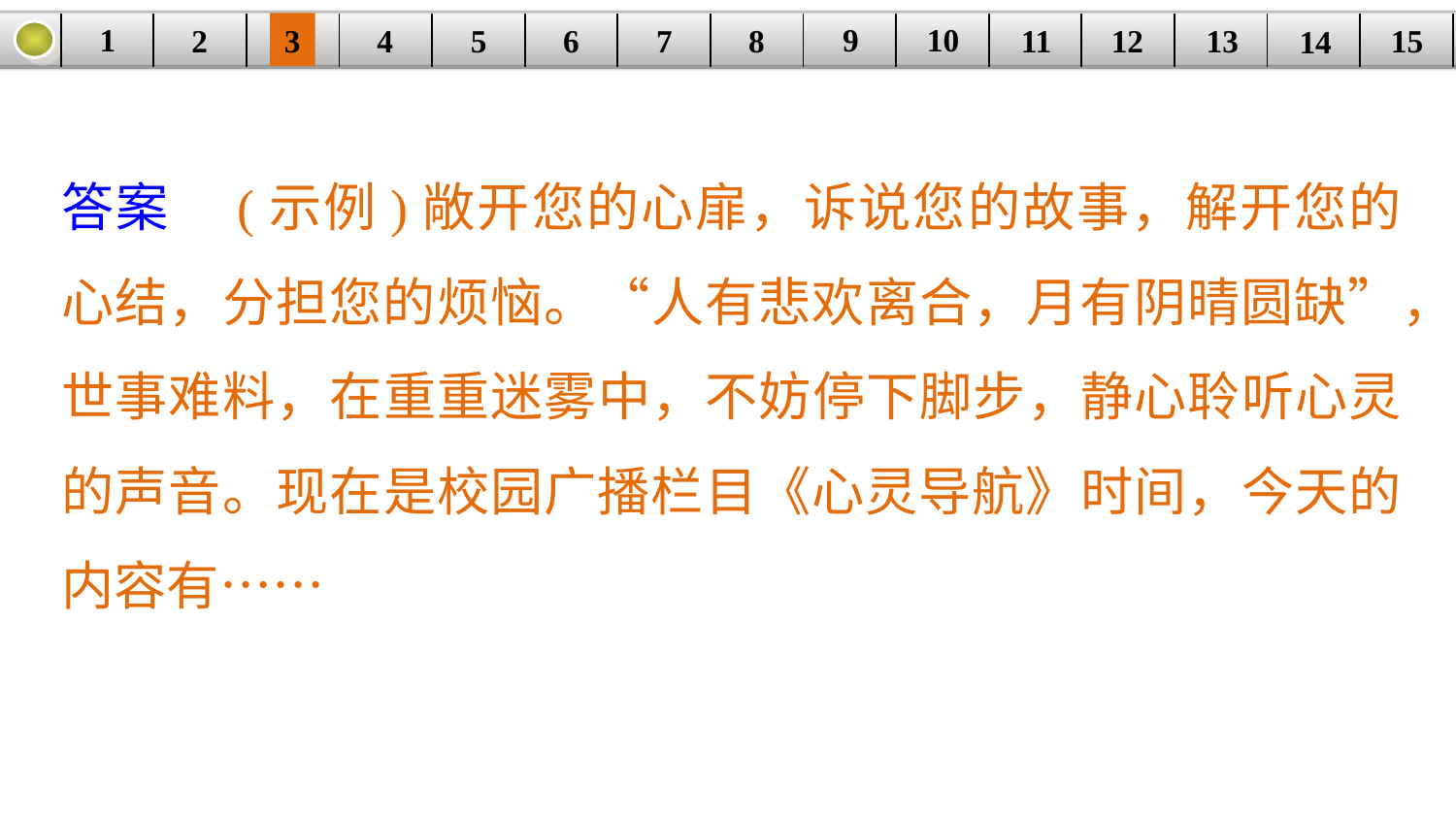

9
10
1
3
4
5
6
8
11
2
12
15
|  |  |  |  |  |  |  |  |  |  |  |  |  |  |  |
| --- | --- | --- | --- | --- | --- | --- | --- | --- | --- | --- | --- | --- | --- | --- |
7
13
14

答案　(示例)敞开您的心扉，诉说您的故事，解开您的心结，分担您的烦恼。“人有悲欢离合，月有阴晴圆缺”，世事难料，在重重迷雾中，不妨停下脚步，静心聆听心灵的声音。现在是校园广播栏目《心灵导航》时间，今天的内容有……